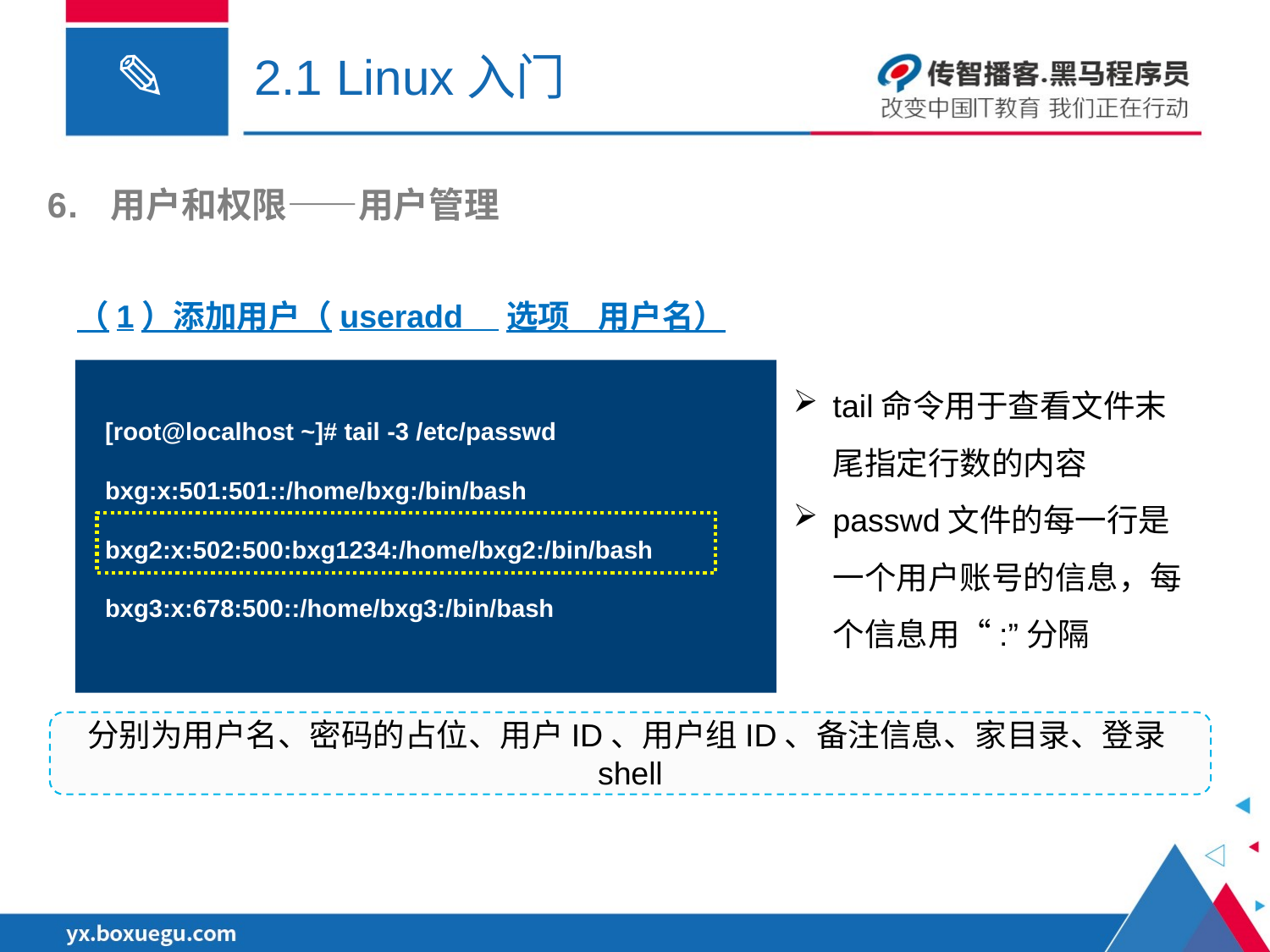

# 2.1 Linux入门
用户和权限——用户管理
（1）添加用户（useradd    选项    用户名）

[root@localhost ~]# tail -3 /etc/passwd
bxg:x:501:501::/home/bxg:/bin/bash
bxg2:x:502:500:bxg1234:/home/bxg2:/bin/bash
bxg3:x:678:500::/home/bxg3:/bin/bash
tail命令用于查看文件末尾指定行数的内容
passwd文件的每一行是一个用户账号的信息，每个信息用“:”分隔

分别为用户名、密码的占位、用户ID、用户组ID、备注信息、家目录、登录shell